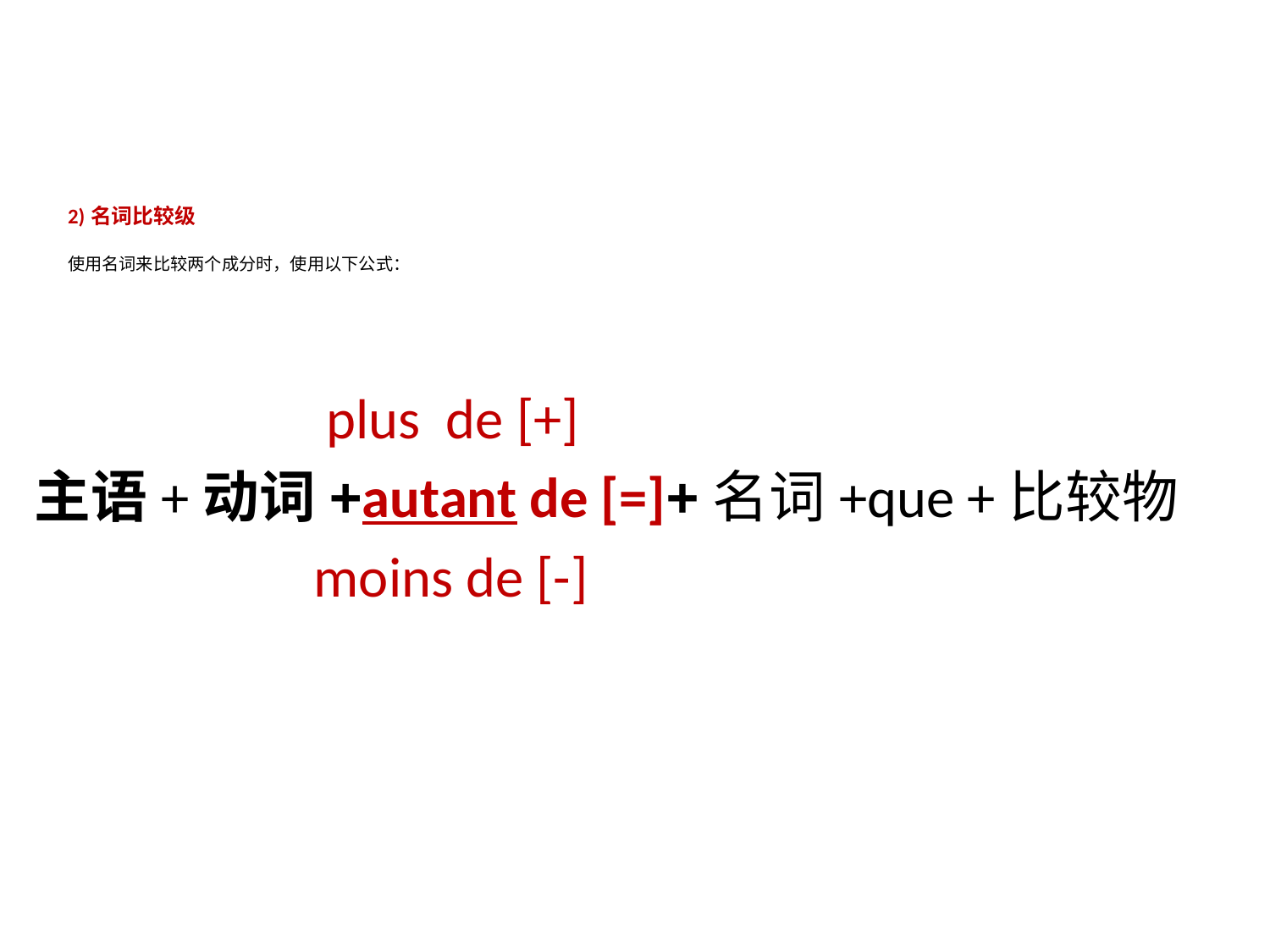

# 2) 名词比较级 使用名词来比较两个成分时，使用以下公式：
            plus  de [+]
主语+动词+autant de [=]+名词+que +比较物
           moins de [-]